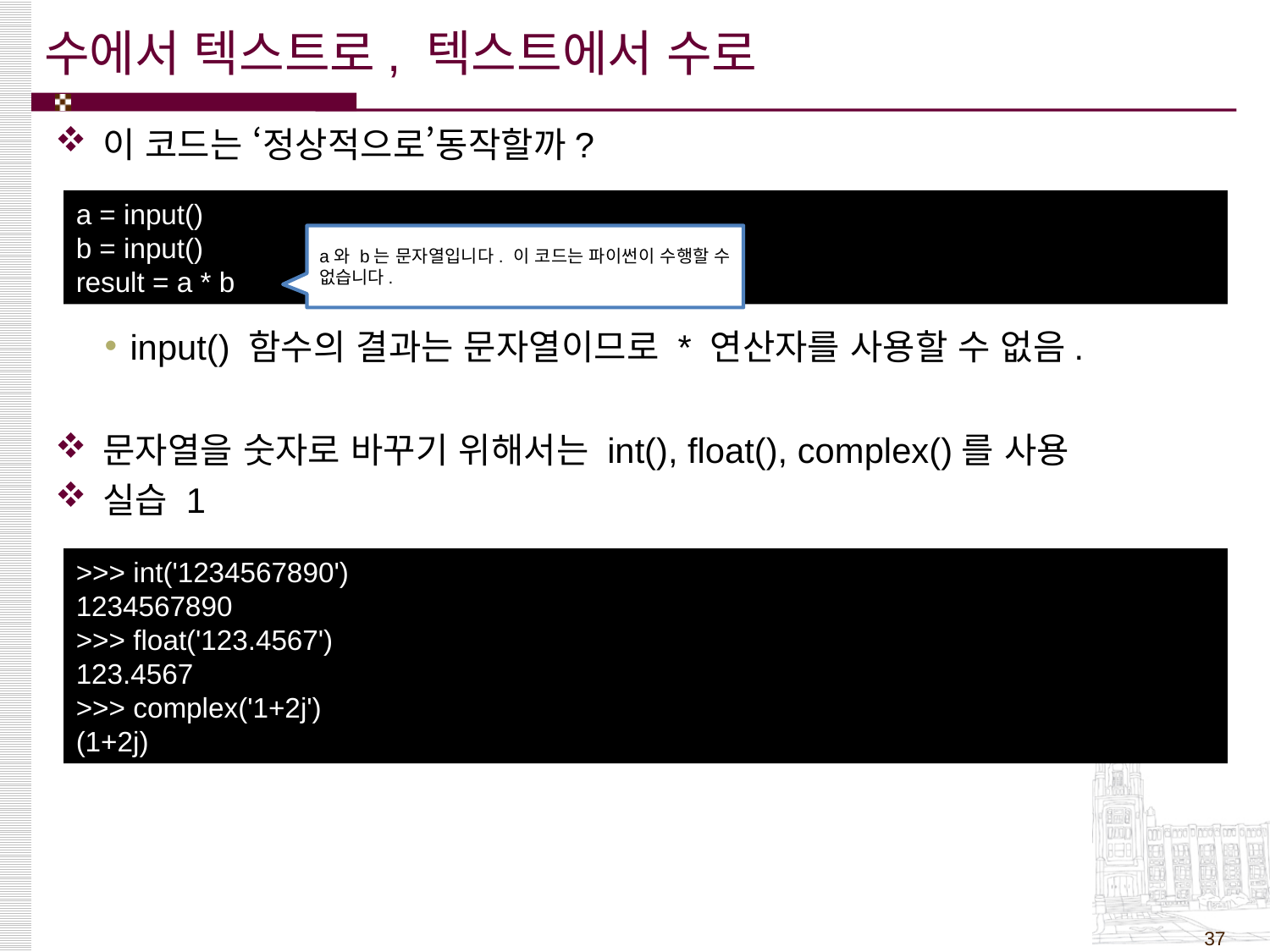

# 수에서 텍스트로, 텍스트에서 수로
이 코드는 ‘정상적으로’동작할까?

input() 함수의 결과는 문자열이므로 * 연산자를 사용할 수 없음.

문자열을 숫자로 바꾸기 위해서는 int(), float(), complex()를 사용
실습 1

a = input()
b = input()
result = a * b
a와 b는 문자열입니다. 이 코드는 파이썬이 수행할 수 없습니다.

>>> int('1234567890')
1234567890
>>> float('123.4567')
123.4567
>>> complex('1+2j')
(1+2j)